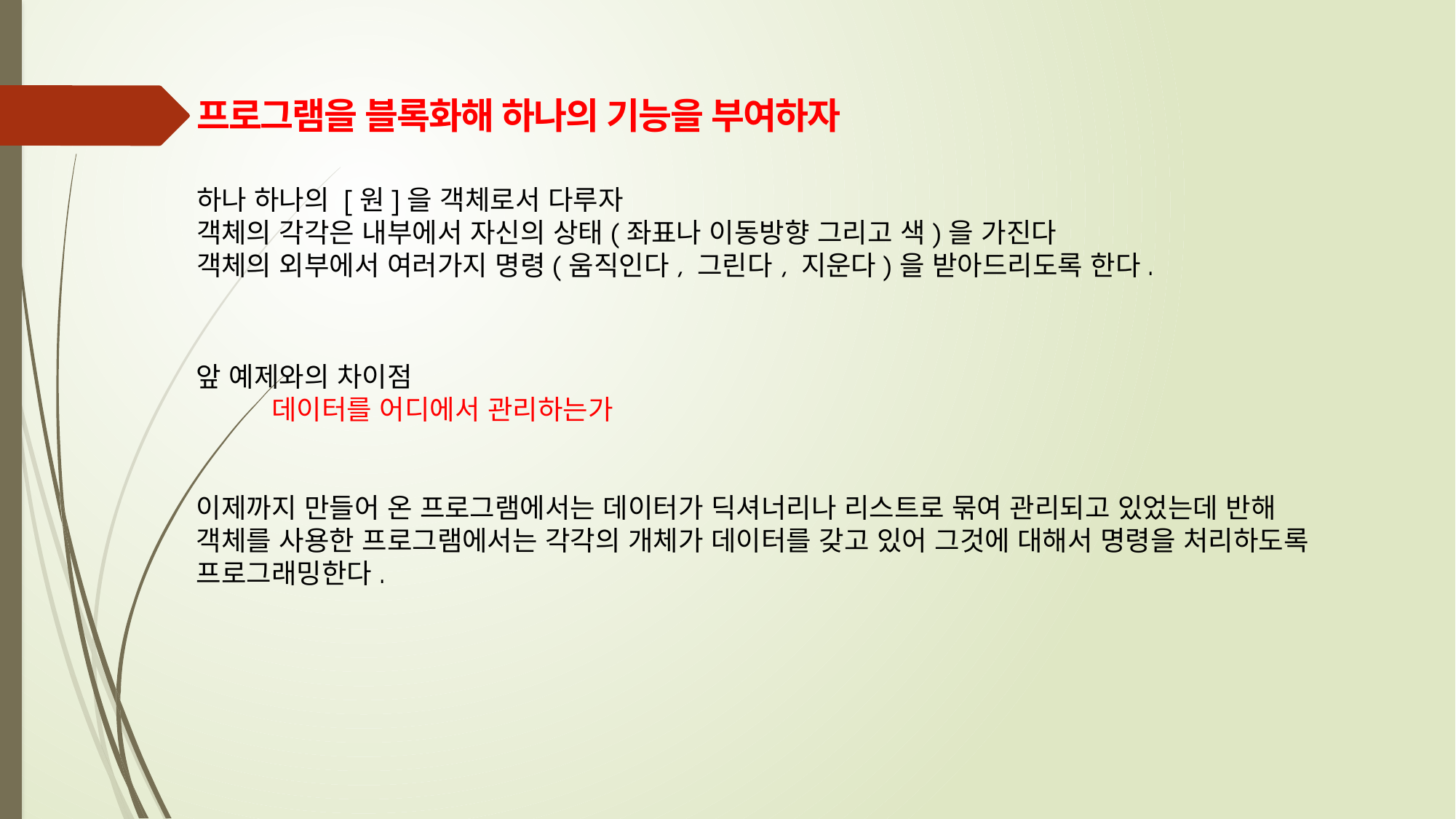

프로그램을 블록화해 하나의 기능을 부여하자
하나 하나의 [원]을 객체로서 다루자
객체의 각각은 내부에서 자신의 상태(좌표나 이동방향 그리고 색)을 가진다
객체의 외부에서 여러가지 명령(움직인다, 그린다, 지운다)을 받아드리도록 한다.

앞 예제와의 차이점
         데이터를 어디에서 관리하는가

이제까지 만들어 온 프로그램에서는 데이터가 딕셔너리나 리스트로 묶여 관리되고 있었는데 반해
객체를 사용한 프로그램에서는 각각의 개체가 데이터를 갖고 있어 그것에 대해서 명령을 처리하도록
프로그래밍한다.